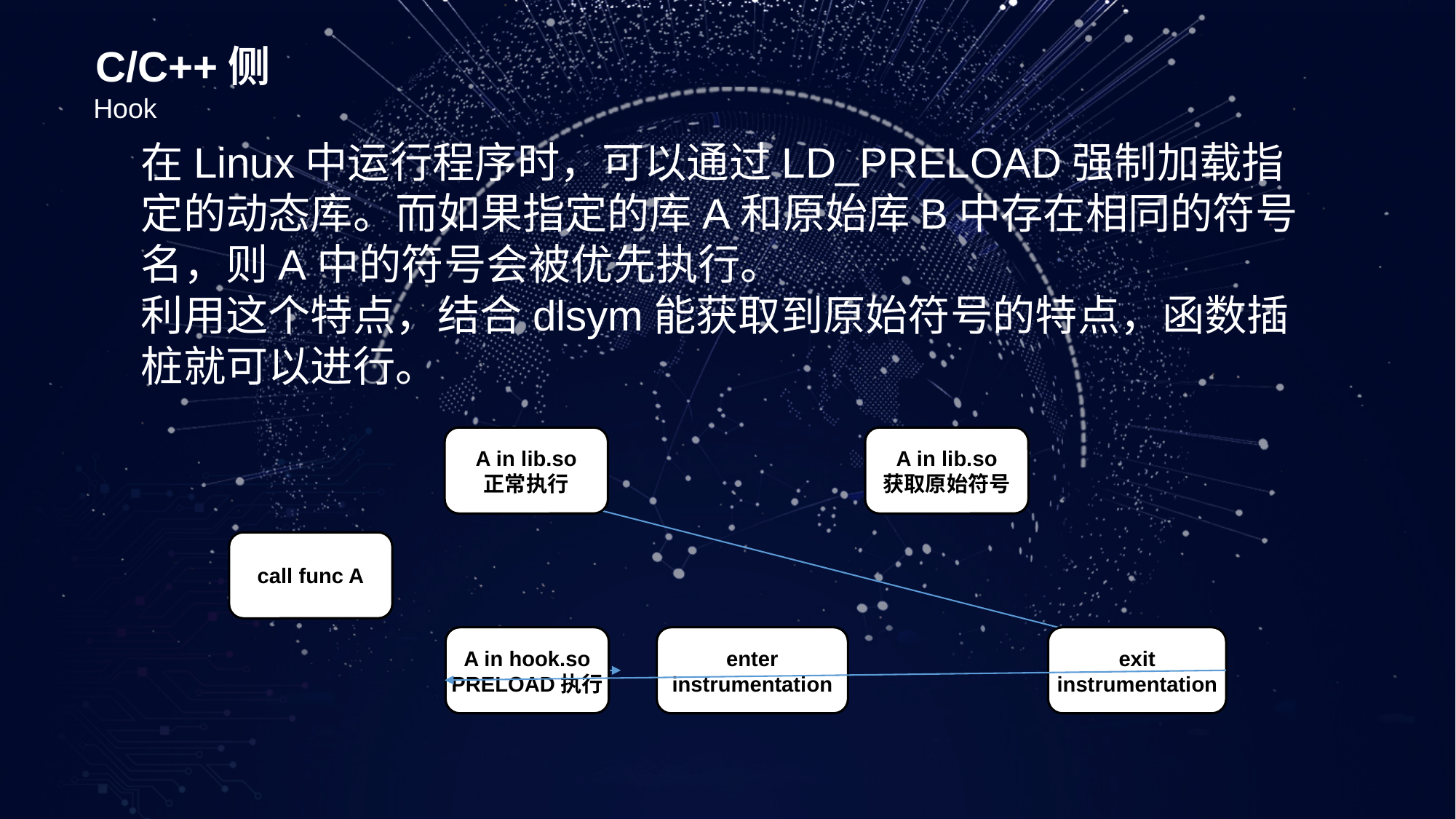

C/C++侧
Hook
在Linux中运行程序时，可以通过LD_PRELOAD强制加载指定的动态库。而如果指定的库A和原始库B中存在相同的符号名，则A中的符号会被优先执行。
利用这个特点，结合dlsym能获取到原始符号的特点，函数插桩就可以进行。

A in lib.so
正常执行
A in lib.so
获取原始符号
call func A
A in hook.so
PRELOAD执行
enter
instrumentation
exit
instrumentation